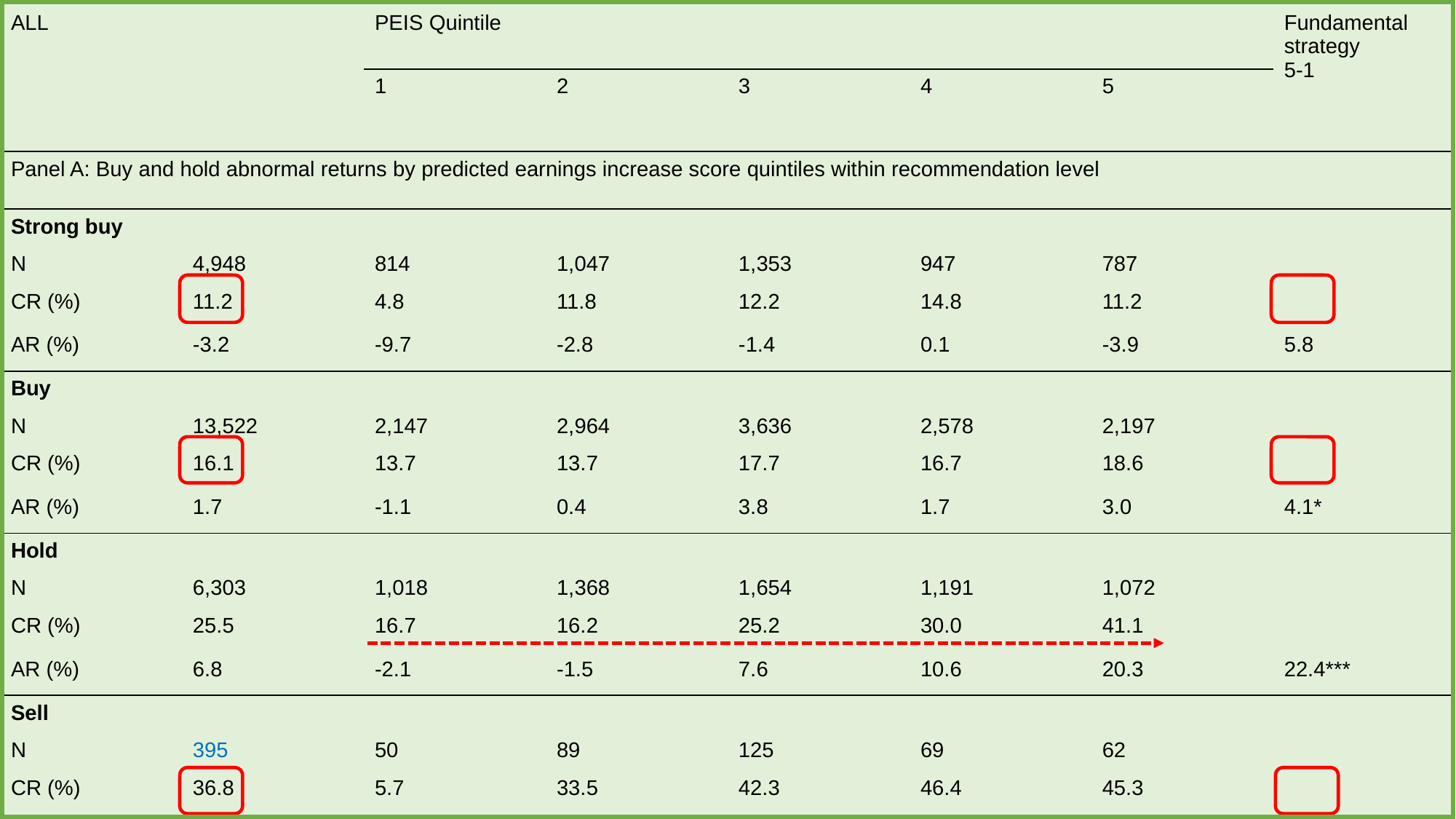

| ALL | PEIS Quintile | PEIS Quintile |  |  |  |  | Fundamental strategy 5-1 |
| --- | --- | --- | --- | --- | --- | --- | --- |
|  | 1 | 1 | 2 | 3 | 4 | 5 | 5-1 |
| Panel A: Buy and hold abnormal returns by predicted earnings increase score quintiles within recommendation level |  |  |  |  |  |  |  |
| Strong buy |  |  |  |  |  |  |  |
| N | 4,948 | 814 | 1,047 | 1,353 | 947 | 787 |  |
| CR (%) | 11.2 | 4.8 | 11.8 | 12.2 | 14.8 | 11.2 |  |
| AR (%) | -3.2 | -9.7 | -2.8 | -1.4 | 0.1 | -3.9 | 5.8 |
| Buy |  |  |  |  |  |  |  |
| N | 13,522 | 2,147 | 2,964 | 3,636 | 2,578 | 2,197 |  |
| CR (%) | 16.1 | 13.7 | 13.7 | 17.7 | 16.7 | 18.6 |  |
| AR (%) | 1.7 | -1.1 | 0.4 | 3.8 | 1.7 | 3.0 | 4.1\* |
| Hold |  |  |  |  |  |  |  |
| N | 6,303 | 1,018 | 1,368 | 1,654 | 1,191 | 1,072 |  |
| CR (%) | 25.5 | 16.7 | 16.2 | 25.2 | 30.0 | 41.1 |  |
| AR (%) | 6.8 | -2.1 | -1.5 | 7.6 | 10.6 | 20.3 | 22.4\*\*\* |
| Sell |  |  |  |  |  |  |  |
| N | 395 | 50 | 89 | 125 | 69 | 62 |  |
| CR (%) | 36.8 | 5.7 | 33.5 | 42.3 | 46.4 | 45.3 |  |
| AR (%) | 9.4 | -17.1 | 5.6 | 15.1 | 13.4 | 20.3 | 37.4\* |
Peis 점수를 따라 투자한 펀더멘탈 전략과 컨센서스 기반으로하는 all 전략의 초과 수익률의 차이를 비교한 표이다.
Strong buy나 buy에서 미미하지만 차이를 보이고 상대적으로 드문 경우인 sell에서는 큰 차이를 보인다. 눈여겨볼 곳은 hold인데 hold는 peis 점수가 오를때마다 수익률이 점진적으로 오르는 모습을 보이고 있고 펀더멘탈 전략과 컨센서스전략이 뚜렷한 차이가 있다.